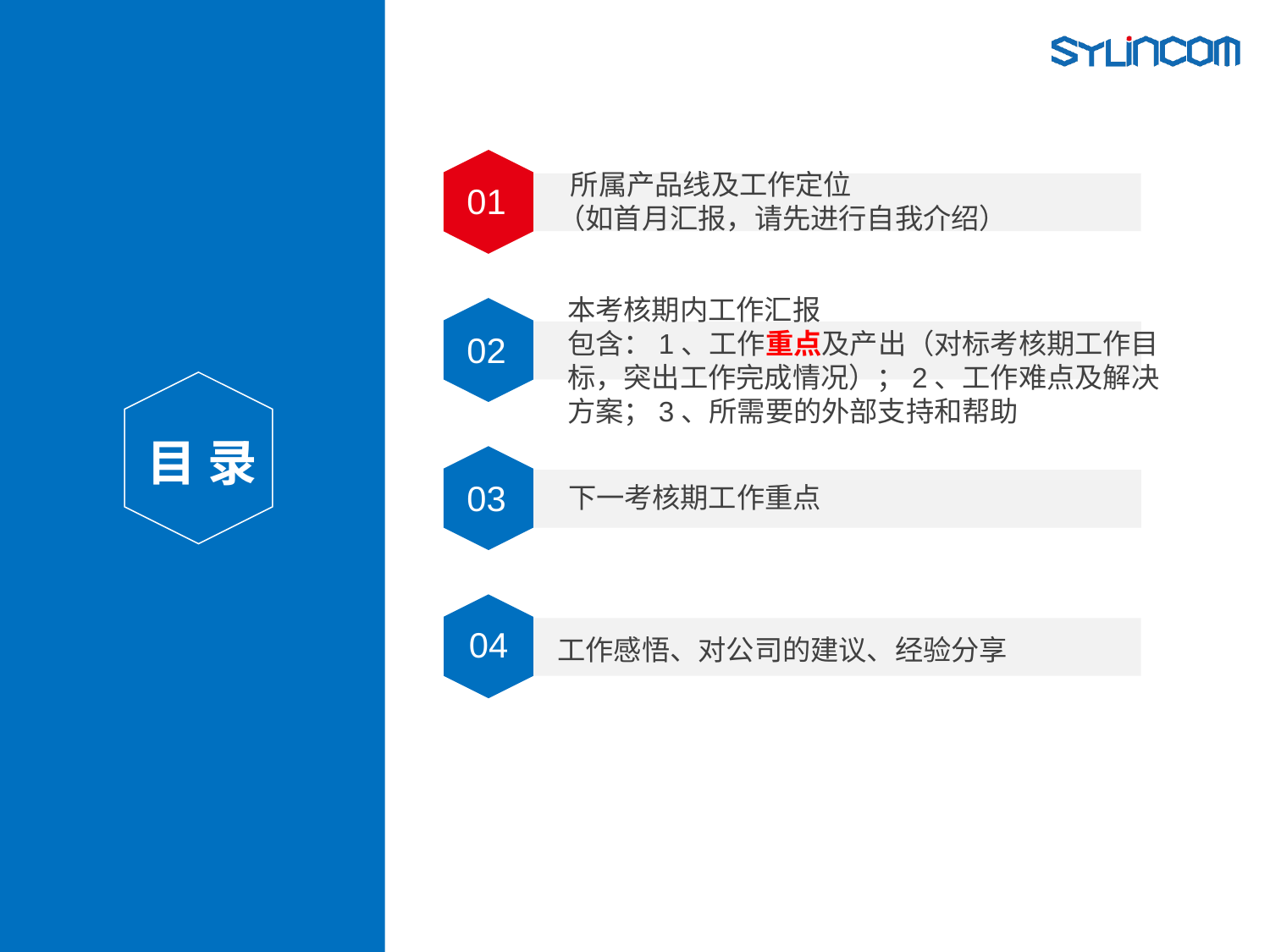

01
 所属产品线及工作定位
（如首月汇报，请先进行自我介绍）

本考核期内工作汇报
包含：1、工作重点及产出（对标考核期工作目标，突出工作完成情况）；2、工作难点及解决方案；3、所需要的外部支持和帮助

02

03

下一考核期工作重点

04

工作感悟、对公司的建议、经验分享